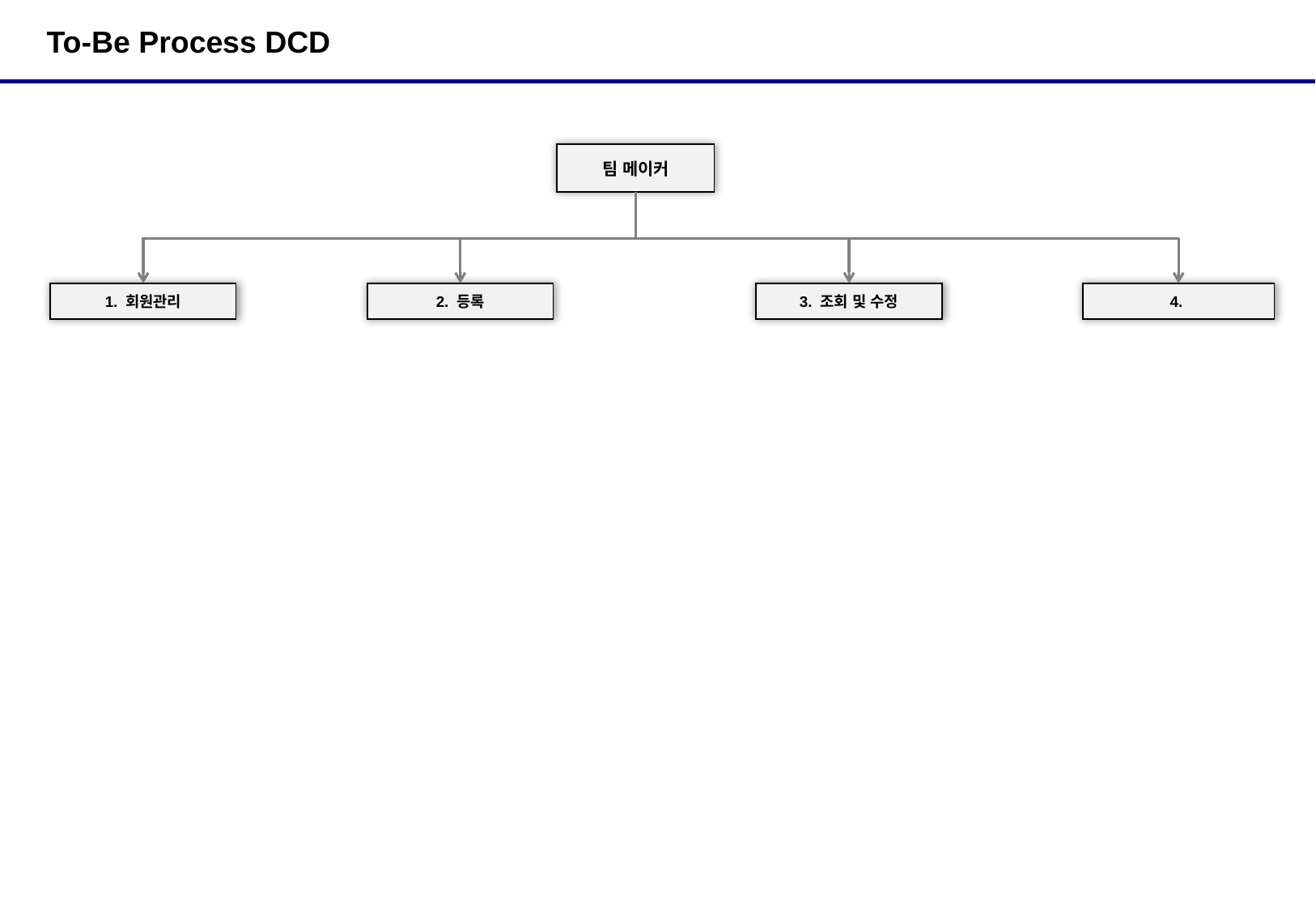

# To-Be Process DCD
 팀 메이커
3. 조회 및 수정
1. 회원관리
2. 등록
4.